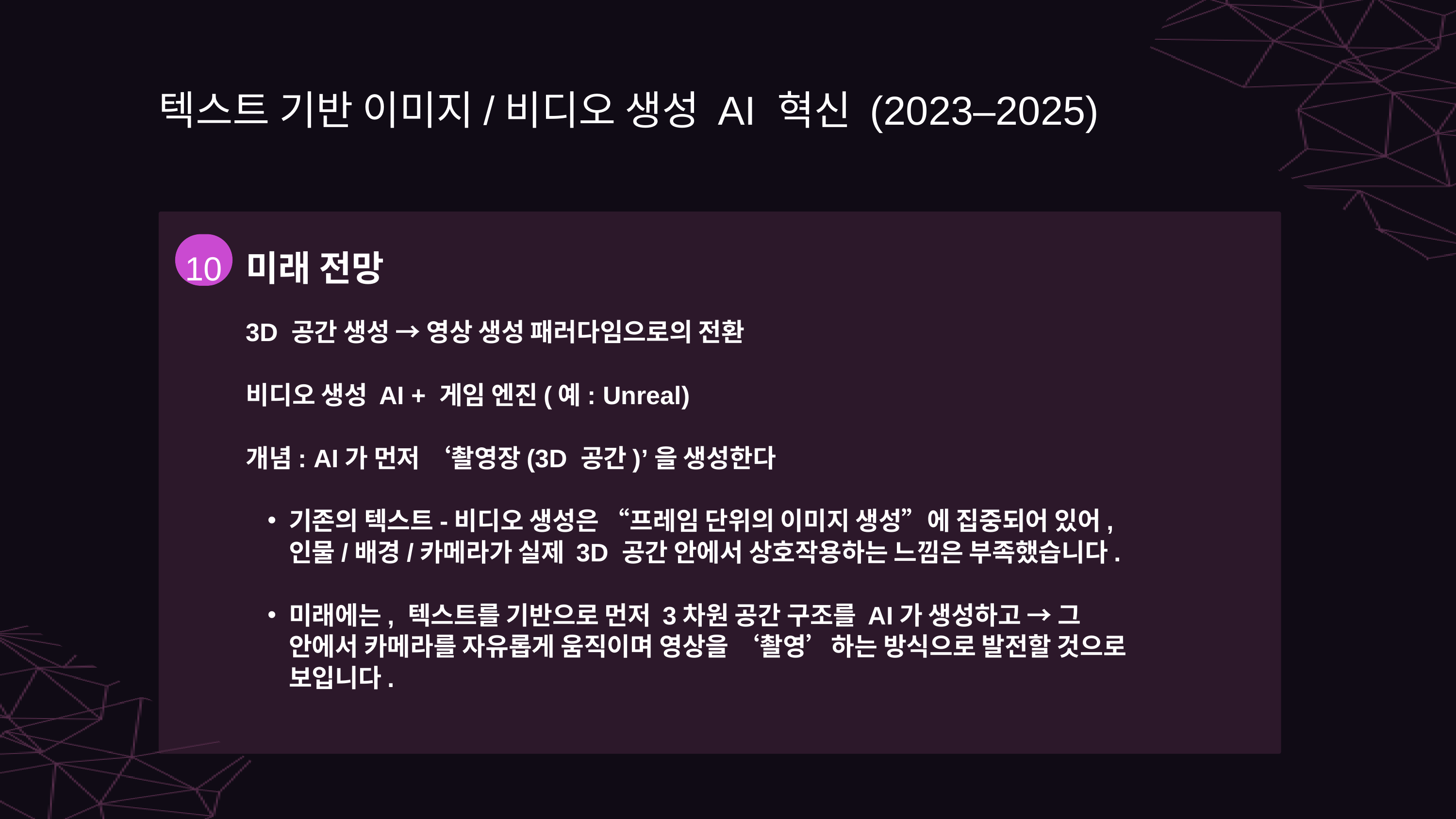

텍스트 기반 이미지/비디오 생성 AI 혁신 (2023–2025)

미래 전망
10
3D 공간 생성 → 영상 생성 패러다임으로의 전환

비디오 생성 AI + 게임 엔진(예: Unreal)

개념: AI가 먼저 ‘촬영장(3D 공간)’을 생성한다

기존의 텍스트-비디오 생성은 “프레임 단위의 이미지 생성”에 집중되어 있어, 인물/배경/카메라가 실제 3D 공간 안에서 상호작용하는 느낌은 부족했습니다.

미래에는, 텍스트를 기반으로 먼저 3차원 공간 구조를 AI가 생성하고 → 그 안에서 카메라를 자유롭게 움직이며 영상을 ‘촬영’하는 방식으로 발전할 것으로 보입니다.